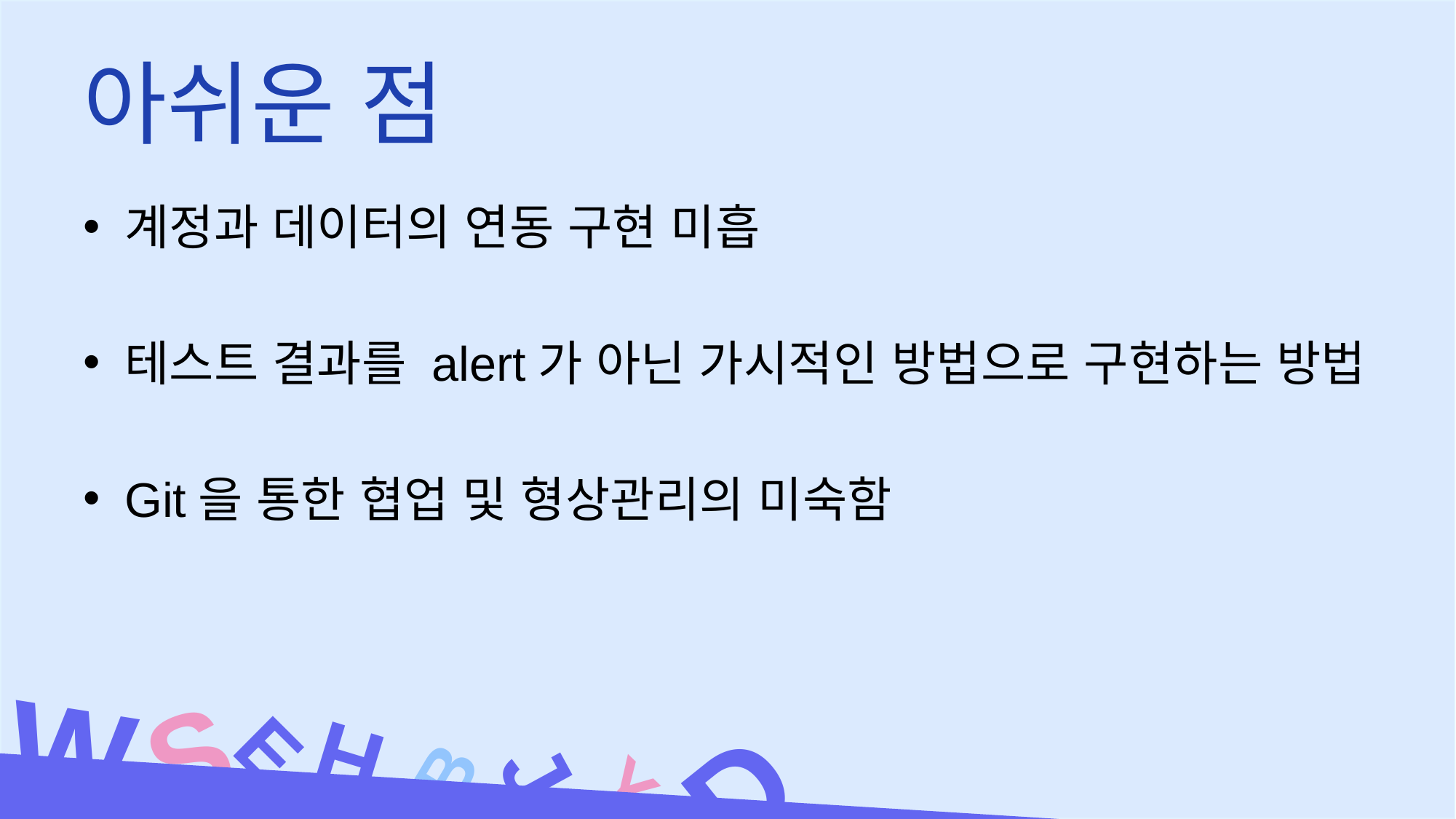

# 아쉬운 점
계정과 데이터의 연동 구현 미흡

테스트 결과를 alert가 아닌 가시적인 방법으로 구현하는 방법

Git을 통한 협업 및 형상관리의 미숙함